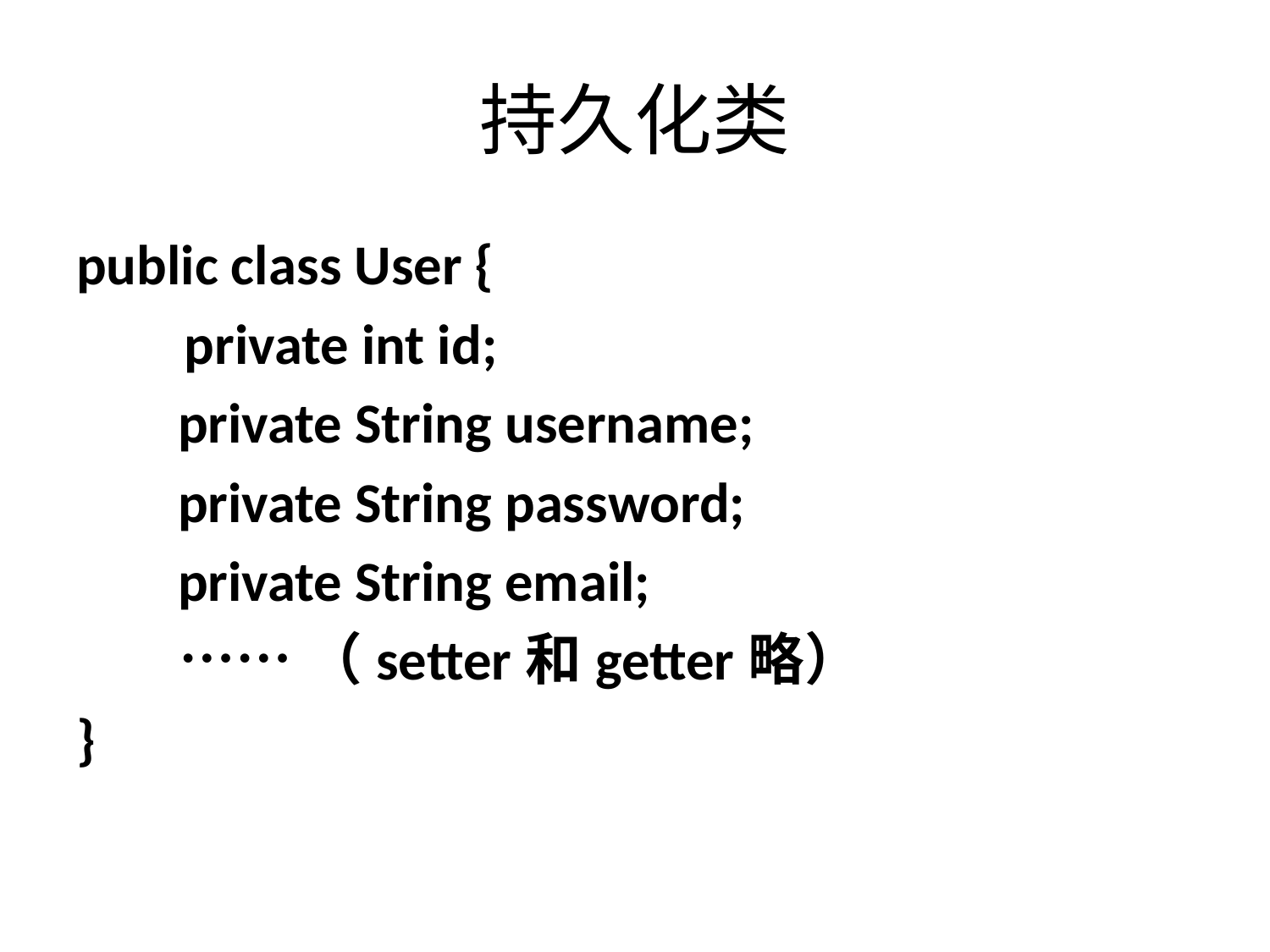

# 持久化类
public class User {
    private int id;
        private String username;
        private String password;
        private String email;
        ……（setter和getter略）
}